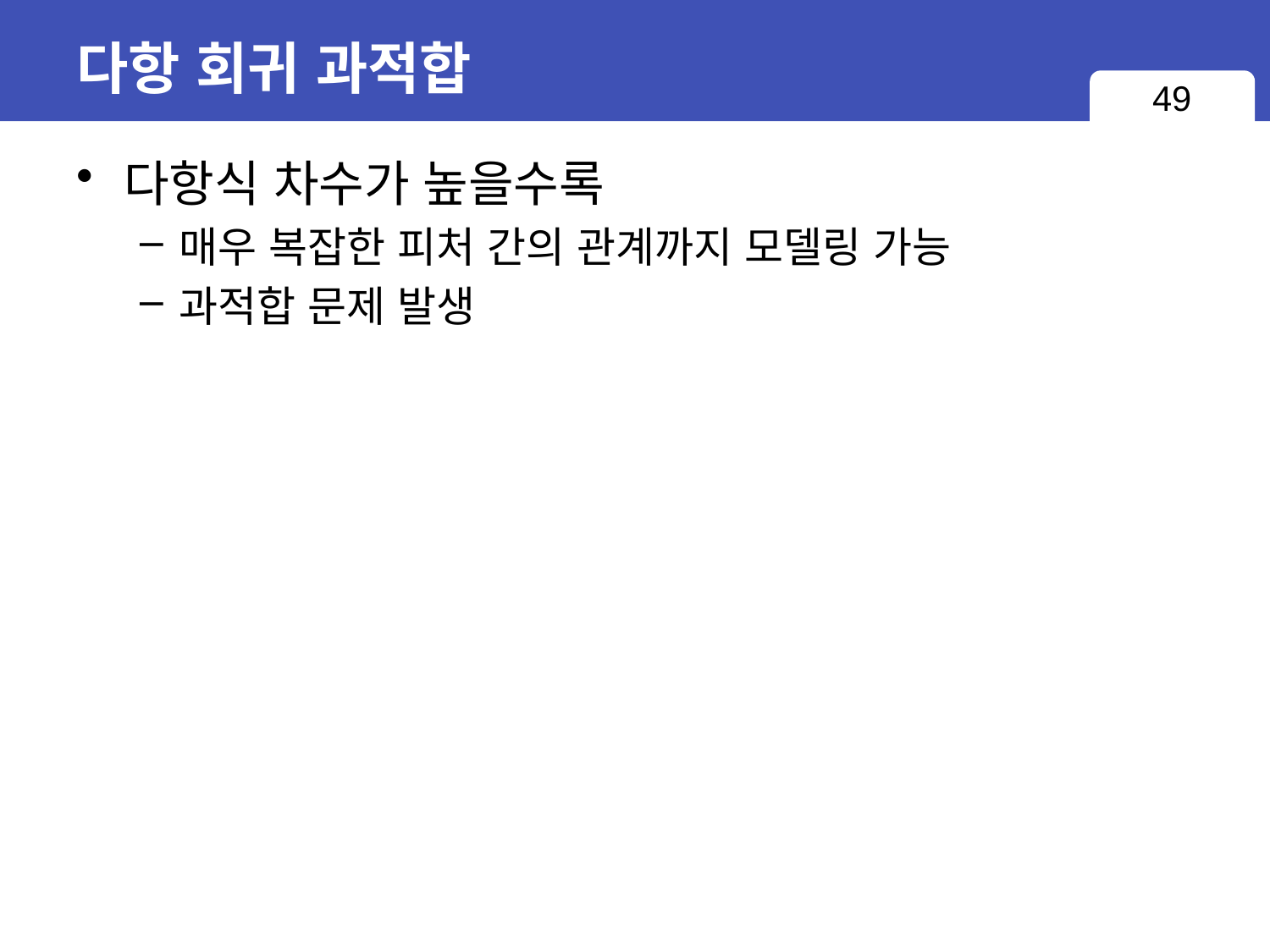

# 다항 회귀 과적합
49
다항식 차수가 높을수록
매우 복잡한 피처 간의 관계까지 모델링 가능
과적합 문제 발생